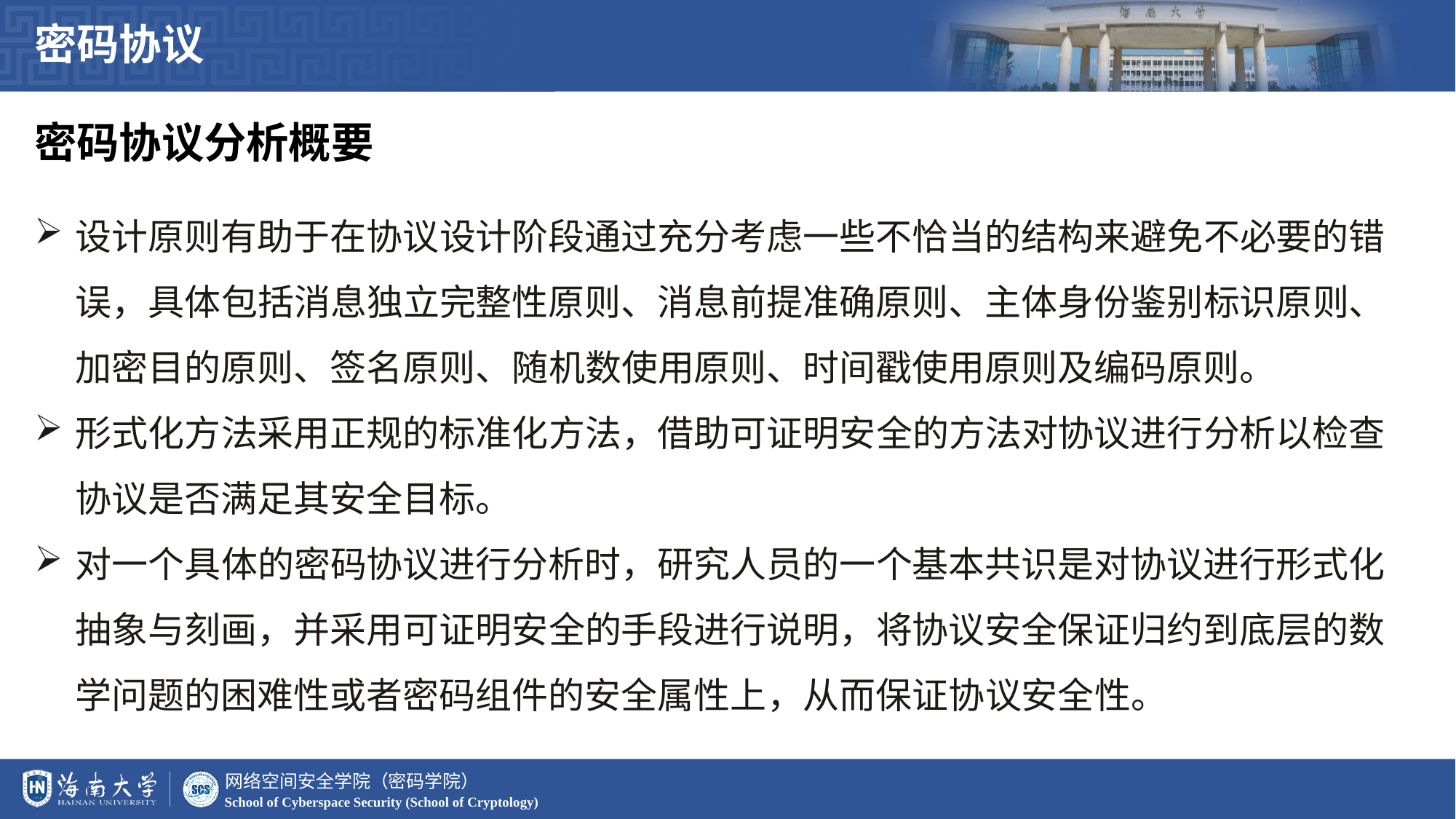

密码协议
密码协议分析概要
设计原则有助于在协议设计阶段通过充分考虑一些不恰当的结构来避免不必要的错误，具体包括消息独立完整性原则、消息前提准确原则、主体身份鉴别标识原则、加密目的原则、签名原则、随机数使用原则、时间戳使用原则及编码原则。
形式化方法采用正规的标准化方法，借助可证明安全的方法对协议进行分析以检查协议是否满足其安全目标。
对一个具体的密码协议进行分析时，研究人员的一个基本共识是对协议进行形式化抽象与刻画，并采用可证明安全的手段进行说明，将协议安全保证归约到底层的数学问题的困难性或者密码组件的安全属性上，从而保证协议安全性。
90